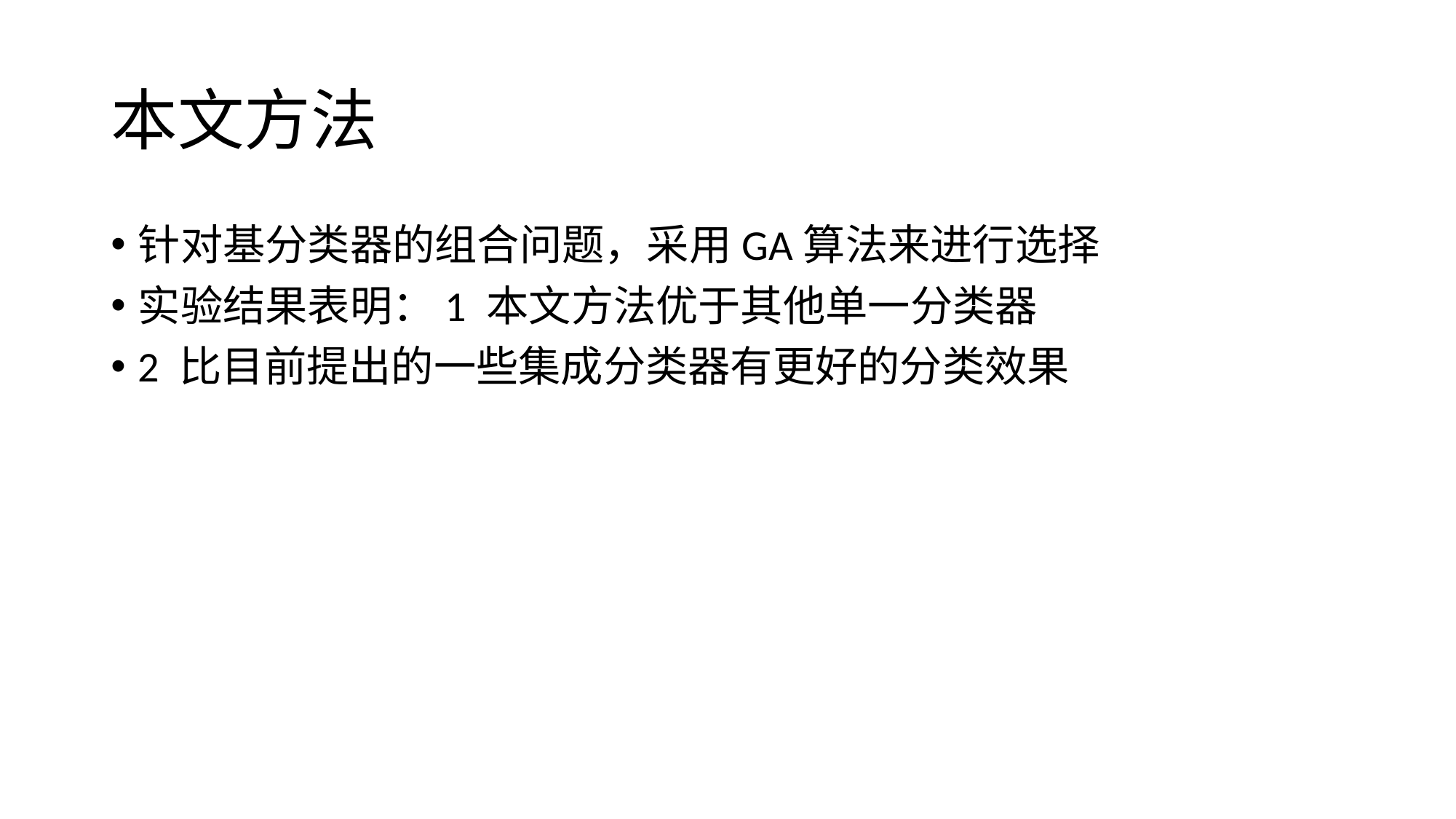

# 本文方法
针对基分类器的组合问题，采用GA算法来进行选择
实验结果表明：1 本文方法优于其他单一分类器
2 比目前提出的一些集成分类器有更好的分类效果